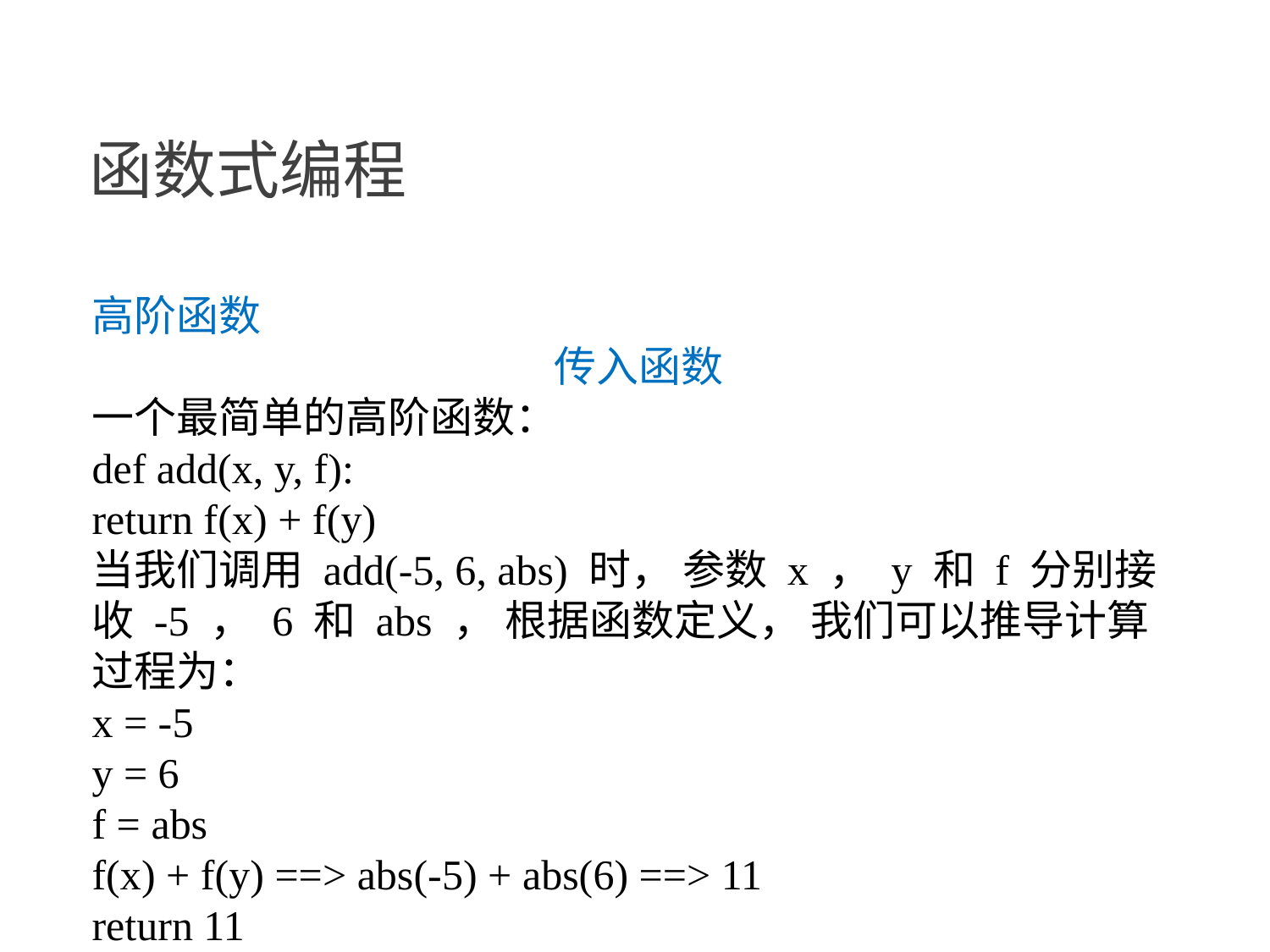

函数式编程
高阶函数
传入函数
一个最简单的高阶函数：
def add(x, y, f):
return f(x) + f(y)
当我们调用 add(-5, 6, abs) 时， 参数 x ， y 和 f 分别接
收 -5 ， 6 和 abs ， 根据函数定义， 我们可以推导计算过程为：
x = -5
y = 6
f = abs
f(x) + f(y) ==> abs(-5) + abs(6) ==> 11
return 11